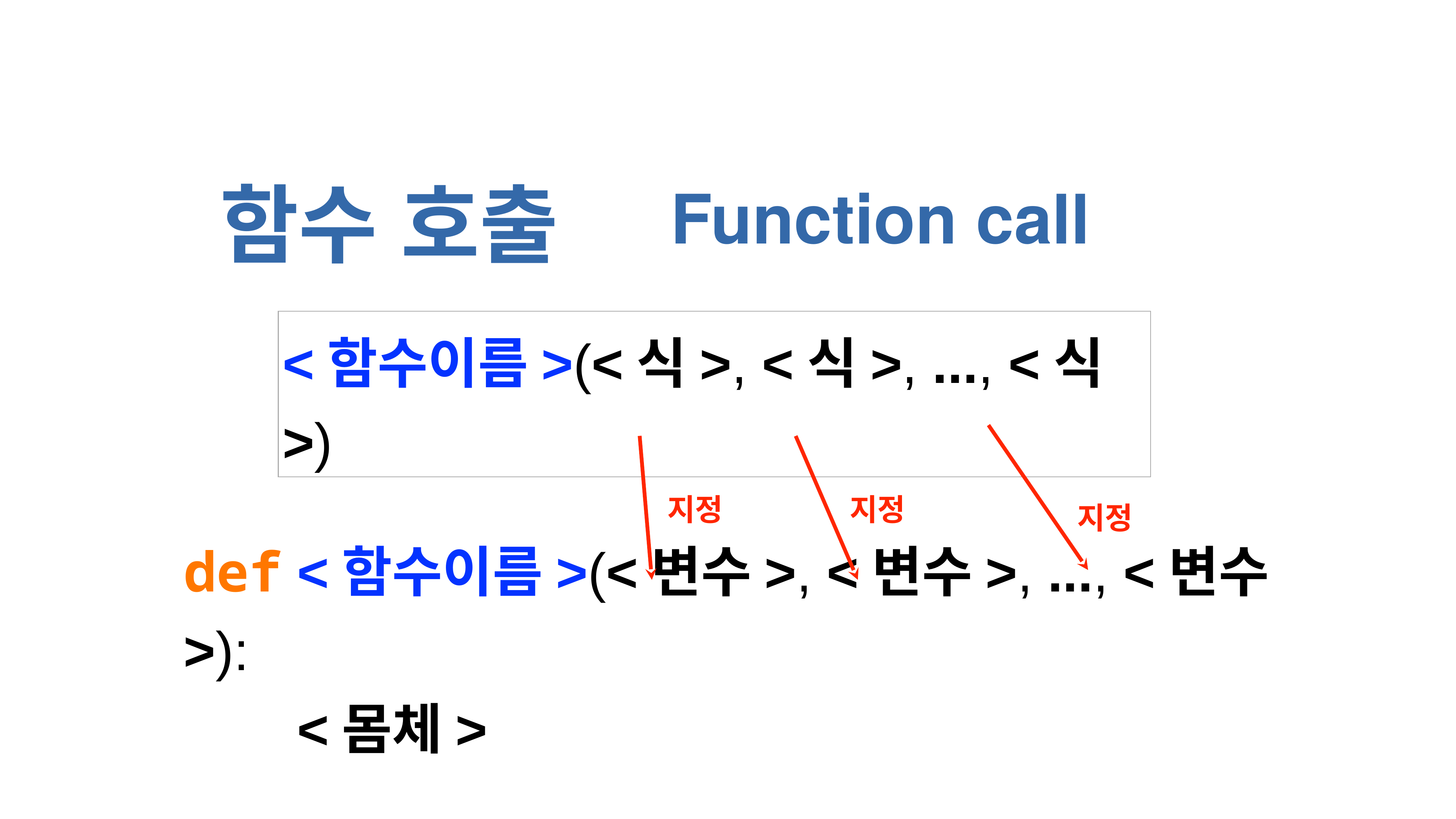

Function call
함수 호출
<함수이름>(<식>, <식>, ..., <식>)

지정
지정
지정
def <함수이름>(<변수>, <변수>, ..., <변수>):
def <몸체>